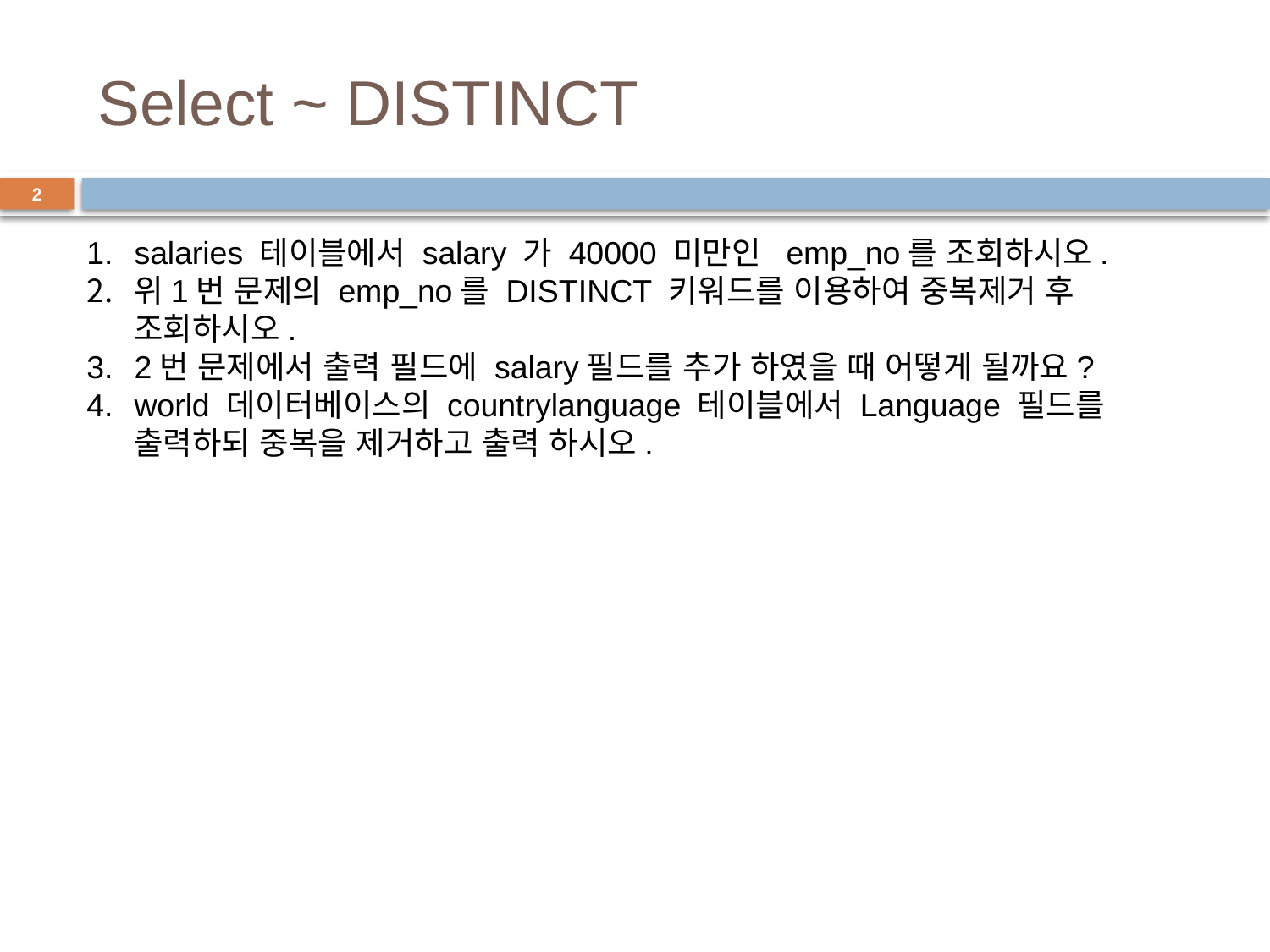

# Select ~ DISTINCT
2
salaries 테이블에서 salary 가 40000 미만인  emp_no를 조회하시오.
위1번 문제의 emp_no를 DISTINCT 키워드를 이용하여 중복제거 후 조회하시오.
2번 문제에서 출력 필드에 salary필드를 추가 하였을 때 어떻게 될까요?
world 데이터베이스의 countrylanguage 테이블에서 Language 필드를 출력하되 중복을 제거하고 출력 하시오.